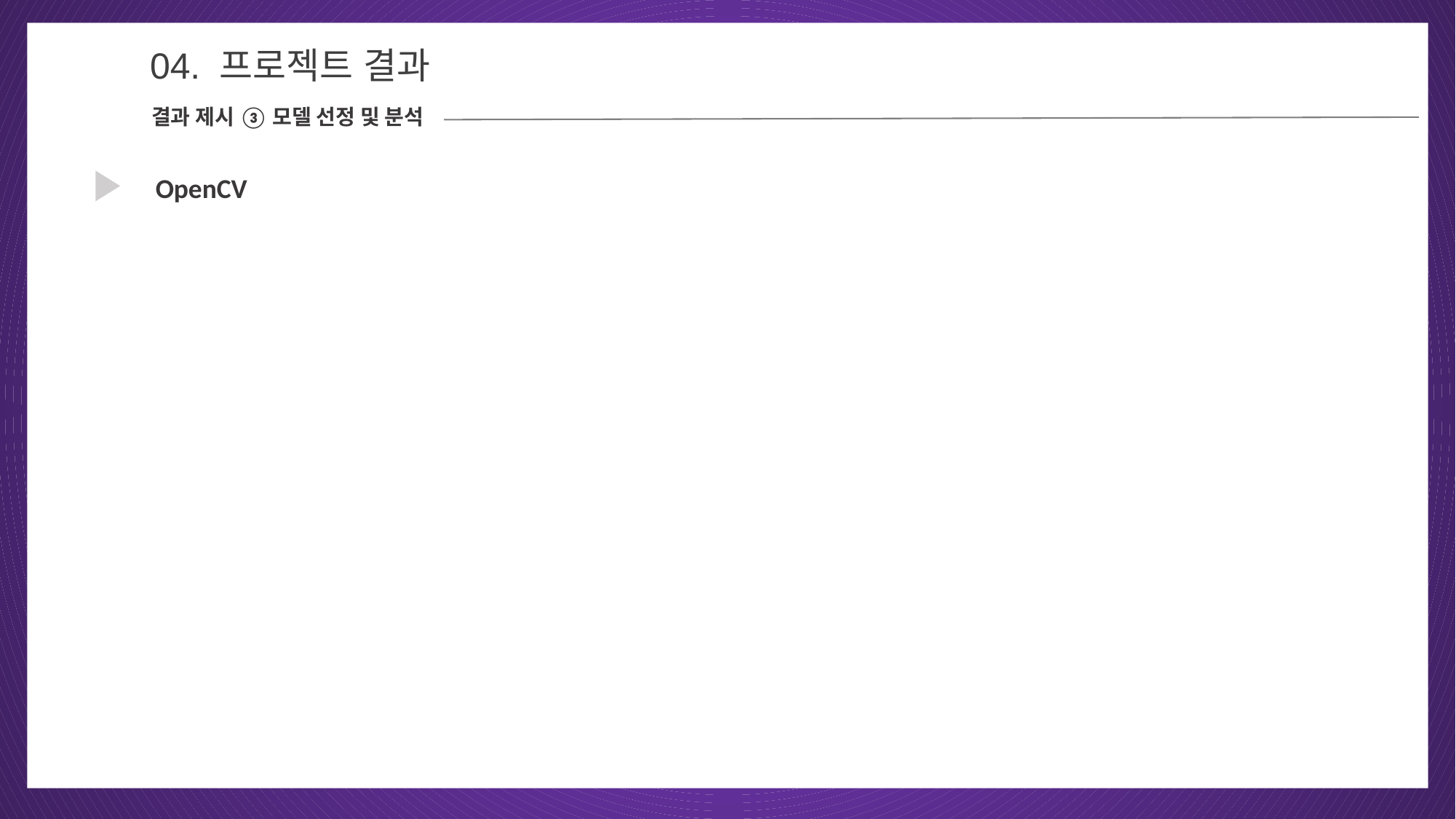

04
04. 프로젝트 결과
결과 제시 ③ 모델 선정 및 분석
▶
OpenCV